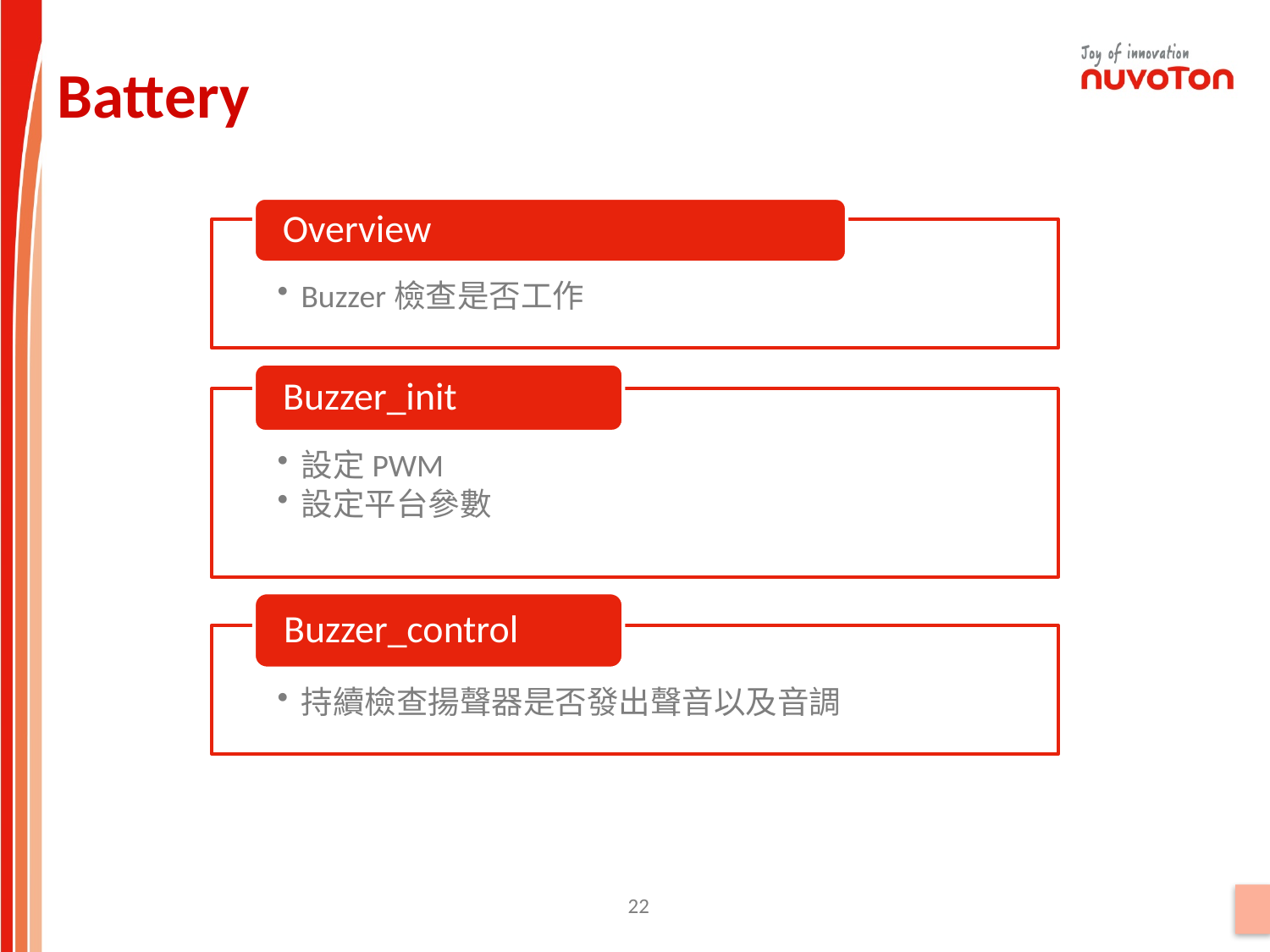

Battery
Buzzer檢查是否工作
Overview
設定PWM
設定平台參數
Buzzer_init
持續檢查揚聲器是否發出聲音以及音調
Buzzer_control
22